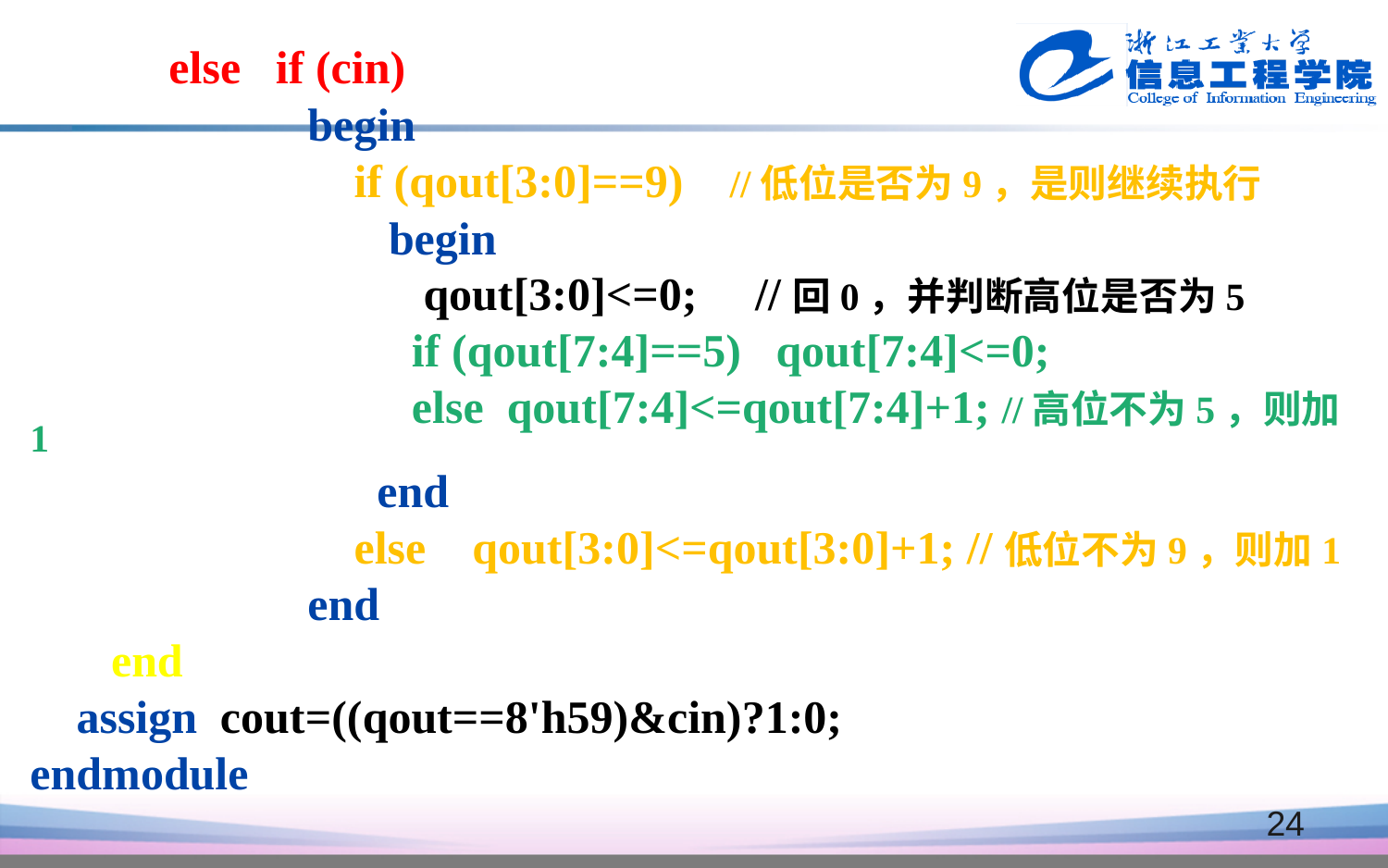

else   if (cin)
		begin
		    if (qout[3:0]==9)    //低位是否为9，是则继续执行
		       begin
		          qout[3:0]<=0;     //回0，并判断高位是否为5
		         if (qout[7:4]==5)   qout[7:4]<=0;
		         else  qout[7:4]<=qout[7:4]+1; //高位不为5，则加1
		      end
	                else    qout[3:0]<=qout[3:0]+1; //低位不为9，则加1
		end
       end
    assign  cout=((qout==8'h59)&cin)?1:0;
endmodule
24